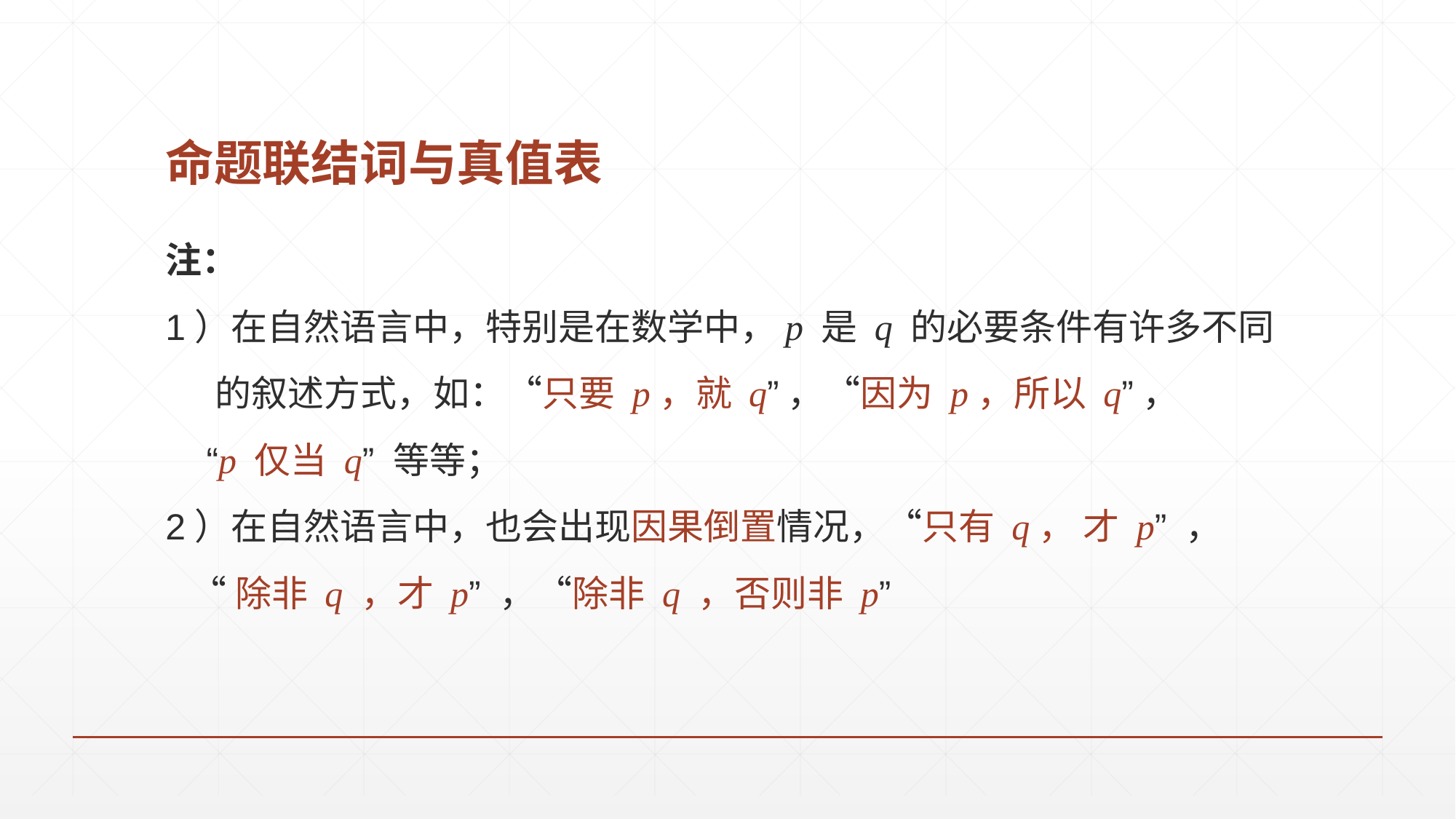

# 命题联结词与真值表
注：
1）在自然语言中，特别是在数学中，p 是 q 的必要条件有许多不同
     的叙述方式，如：“只要 p，就 q”，“因为 p，所以 q”，
    “p 仅当 q” 等等；
2）在自然语言中，也会出现因果倒置情况，“只有 q， 才 p” ，
   “除非 q ，才 p” ，“除非 q ，否则非 p”